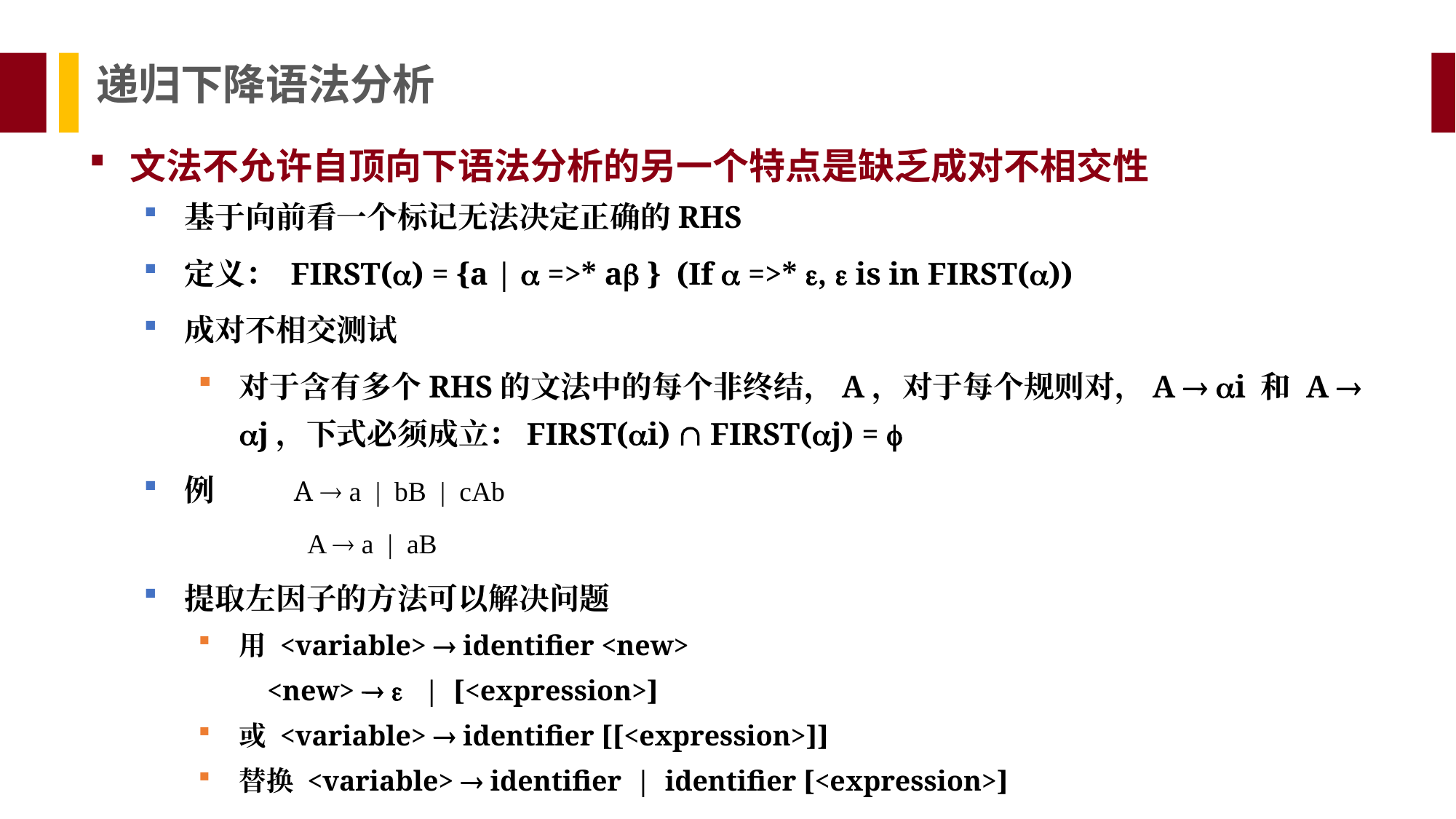

递归下降语法分析
文法不允许自顶向下语法分析的另一个特点是缺乏成对不相交性
基于向前看一个标记无法决定正确的RHS
定义： FIRST(α) = {a | α =>* aβ }  (If α =>* ε, ε is in FIRST(α))
成对不相交测试
对于含有多个RHS的文法中的每个非终结，A，对于每个规则对，A → αi 和 A → αj，下式必须成立：FIRST(αi) ∩ FIRST(αj) = φ
例	A → a  |  bB  |  cAb
	A → a  |  aB
提取左因子的方法可以解决问题
用 <variable> → identifier <new>
	  <new> → ε   |  [<expression>]
或 <variable> → identifier [[<expression>]]
替换 <variable> → identifier  |  identifier [<expression>]